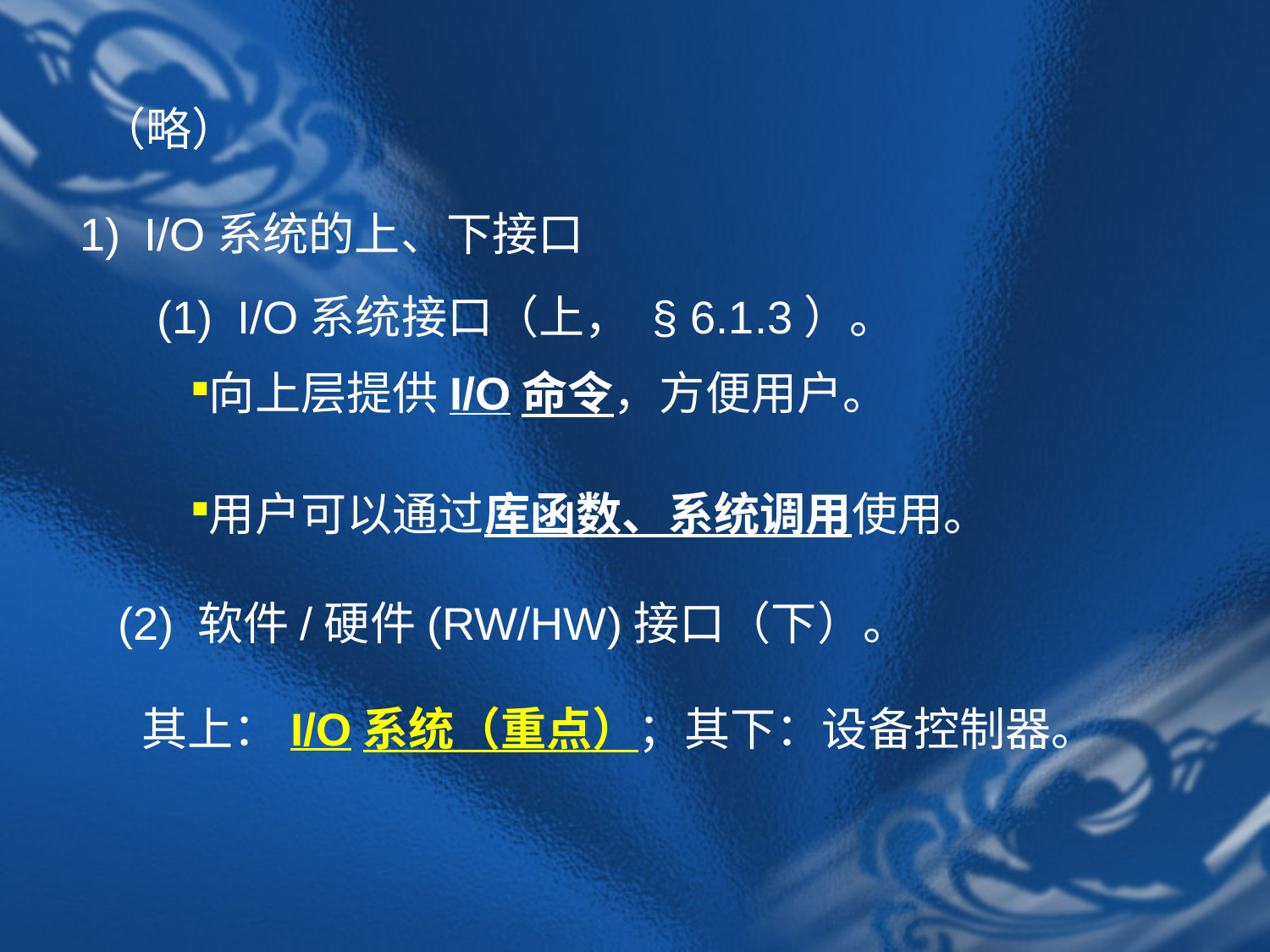

（略）
  1)  I/O系统的上、下接口
　　(1)  I/O系统接口（上， § 6.1.3）。
向上层提供I/O命令，方便用户。
用户可以通过库函数、系统调用使用。
(2) 软件/硬件(RW/HW)接口（下）。
　    其上：I/O系统（重点）；其下：设备控制器。